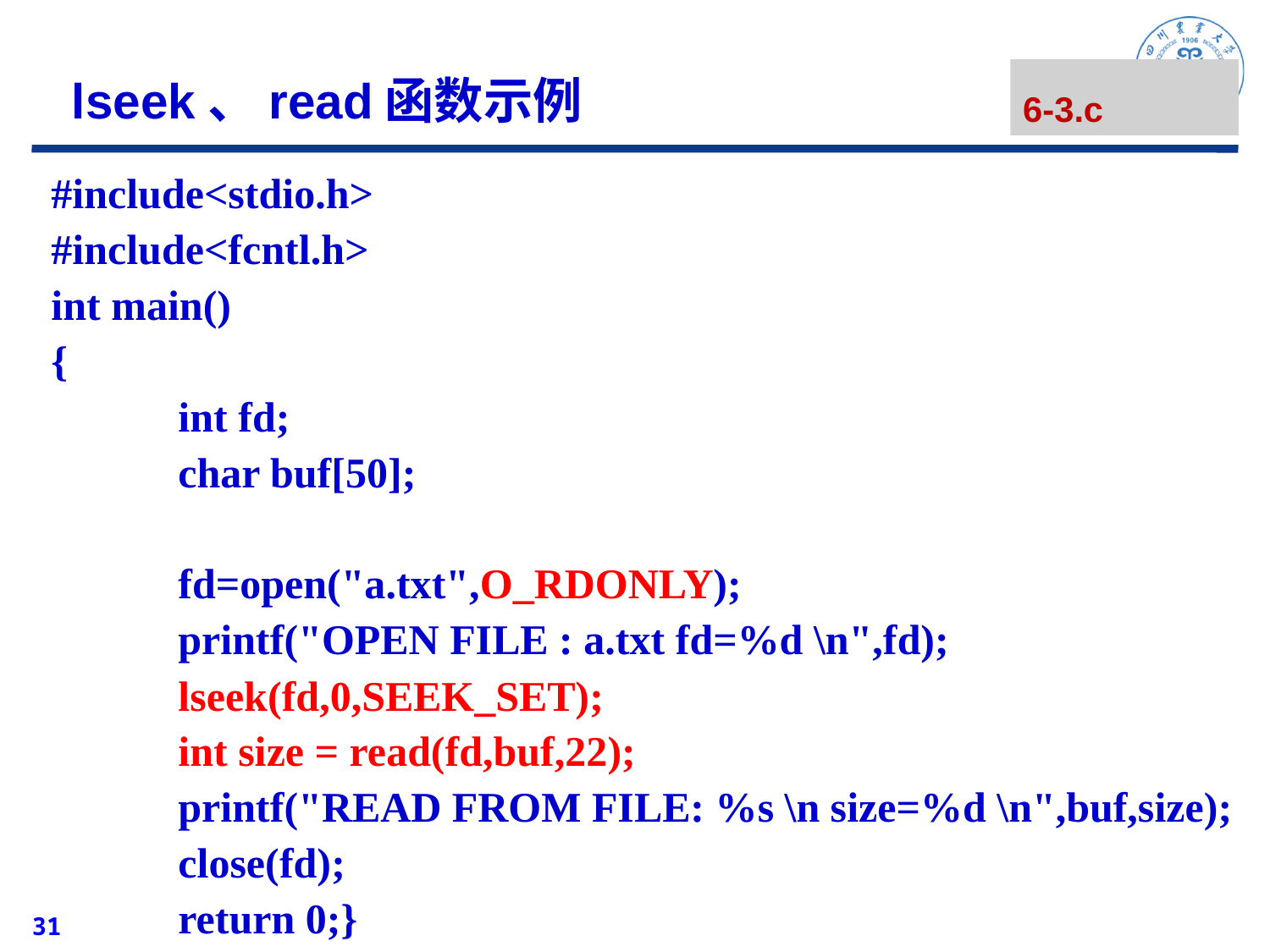

6-3.c
lseek、read函数示例
#include<stdio.h>
#include<fcntl.h>
int main()
{
	int fd;
	char buf[50];

	fd=open("a.txt",O_RDONLY);
	printf("OPEN FILE : a.txt fd=%d \n",fd);
	lseek(fd,0,SEEK_SET);
	int size = read(fd,buf,22);
	printf("READ FROM FILE: %s \n size=%d \n",buf,size);
	close(fd);
	return 0;}